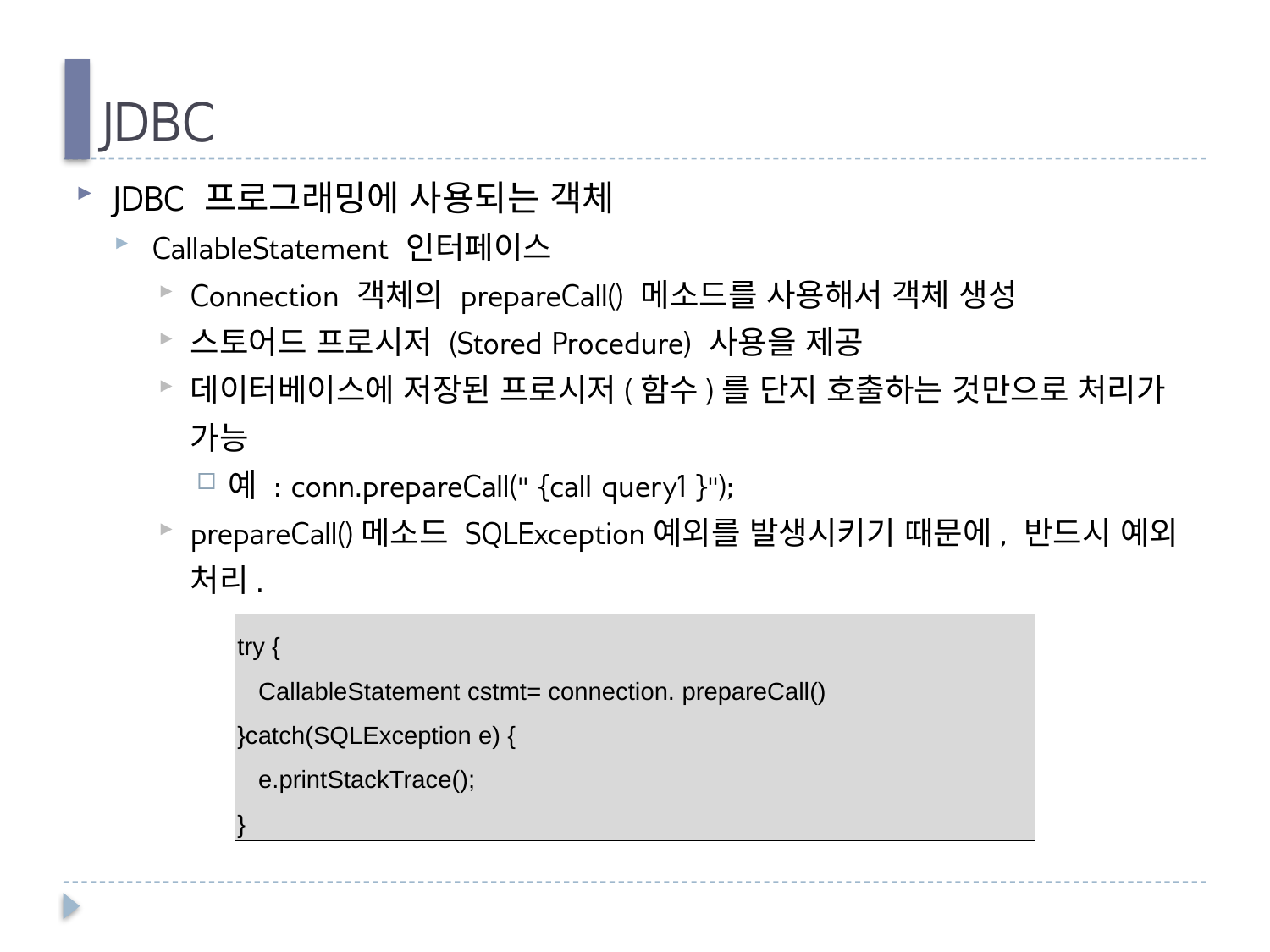

# JDBC
JDBC 프로그래밍에 사용되는 객체
CallableStatement 인터페이스
Connection 객체의 prepareCall() 메소드를 사용해서 객체 생성
스토어드 프로시저 (Stored Procedure) 사용을 제공
데이터베이스에 저장된 프로시저(함수)를 단지 호출하는 것만으로 처리가 가능
예 : conn.prepareCall(" {call query1 }");
prepareCall()메소드 SQLException예외를 발생시키기 때문에, 반드시 예외 처리.

| try { CallableStatement cstmt= connection. prepareCall() }catch(SQLException e) { e.printStackTrace(); } |
| --- |